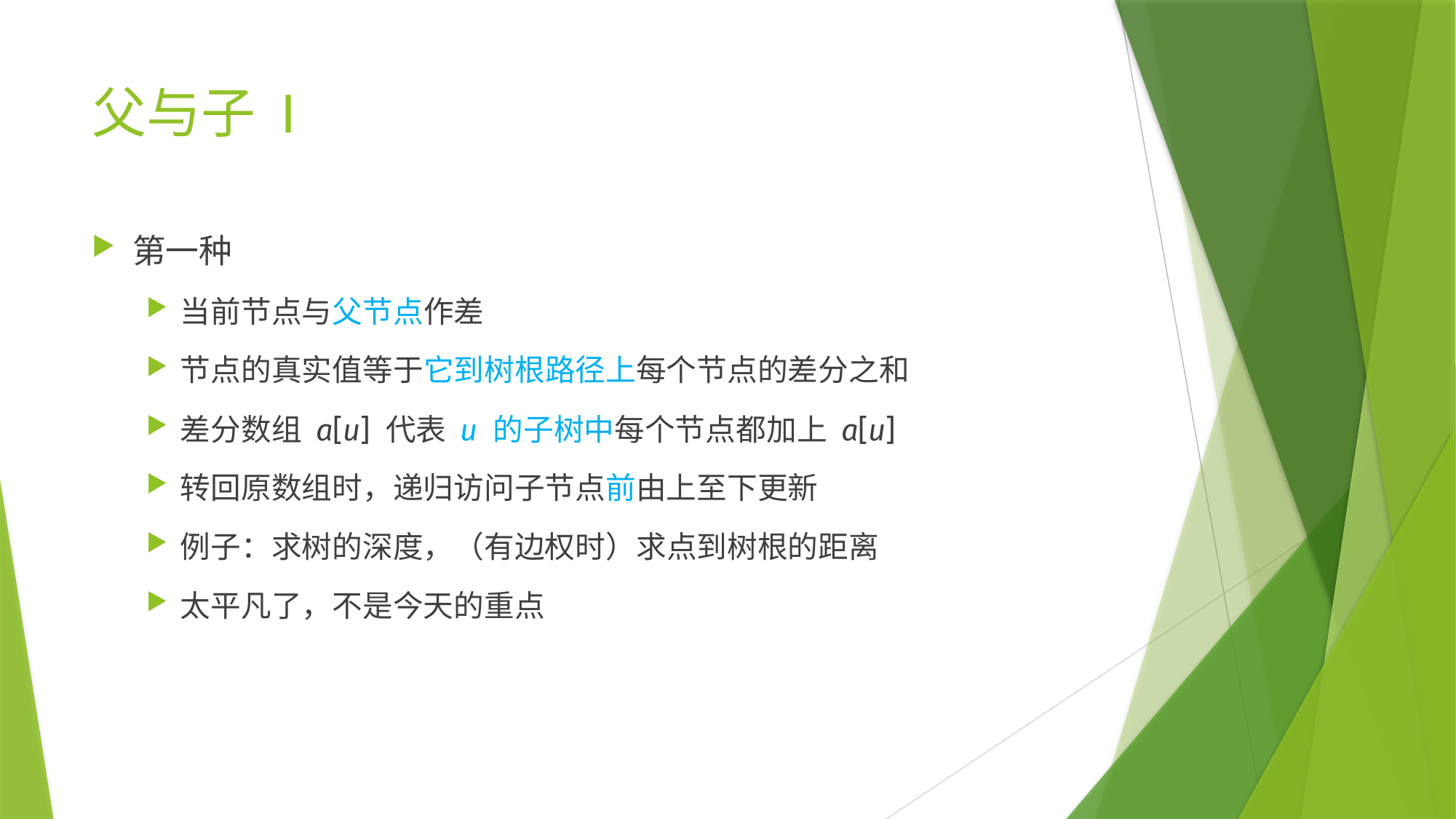

# 父与子 I
第一种
当前节点与父节点作差
节点的真实值等于它到树根路径上每个节点的差分之和
差分数组 a[u] 代表 u 的子树中每个节点都加上 a[u]
转回原数组时，递归访问子节点前由上至下更新
例子：求树的深度，（有边权时）求点到树根的距离
太平凡了，不是今天的重点